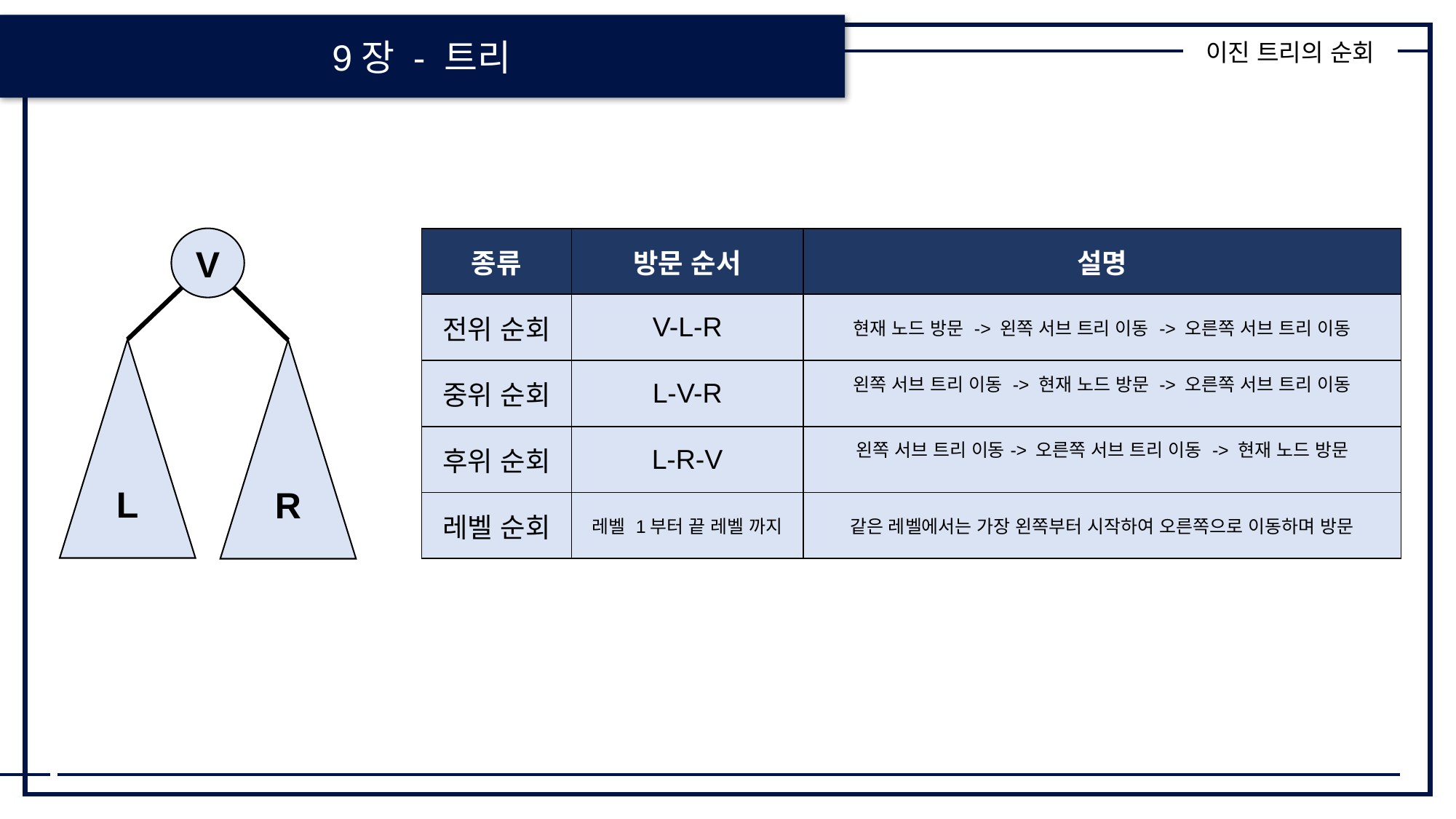

9장 - 트리

이진 트리의 순회
V
L
R
| 종류 | 방문 순서 | 설명 |
| --- | --- | --- |
| 전위 순회 | V-L-R | 현재 노드 방문 -> 왼쪽 서브 트리 이동 -> 오른쪽 서브 트리 이동 |
| 중위 순회 | L-V-R | 왼쪽 서브 트리 이동 -> 현재 노드 방문 -> 오른쪽 서브 트리 이동 |
| 후위 순회 | L-R-V | 왼쪽 서브 트리 이동-> 오른쪽 서브 트리 이동 -> 현재 노드 방문 |
| 레벨 순회 | 레벨 1부터 끝 레벨 까지 | 같은 레벨에서는 가장 왼쪽부터 시작하여 오른쪽으로 이동하며 방문 |